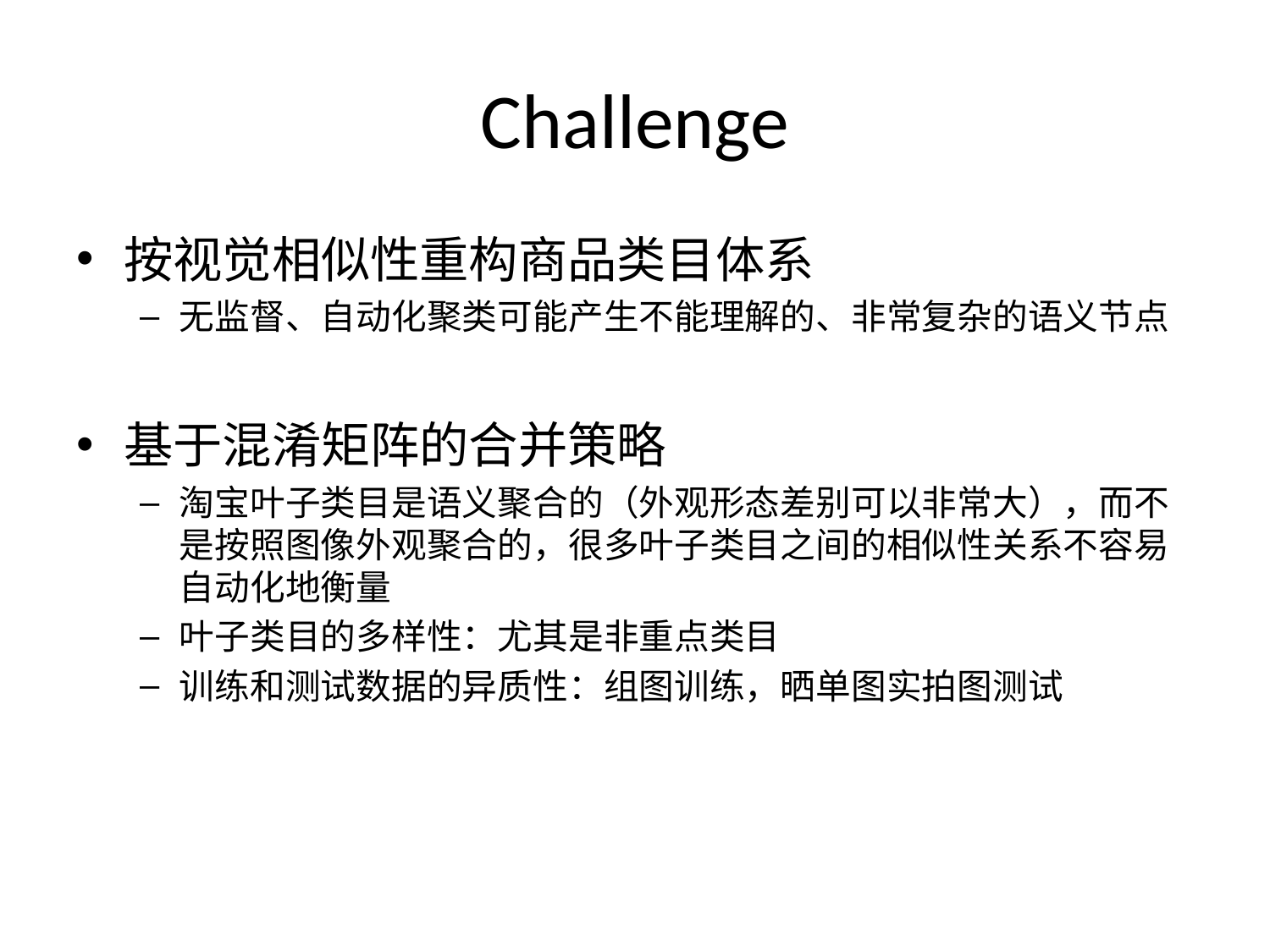

# Challenge
按视觉相似性重构商品类目体系
无监督、自动化聚类可能产生不能理解的、非常复杂的语义节点

基于混淆矩阵的合并策略
淘宝叶子类目是语义聚合的（外观形态差别可以非常大），而不是按照图像外观聚合的，很多叶子类目之间的相似性关系不容易自动化地衡量
叶子类目的多样性：尤其是非重点类目
训练和测试数据的异质性：组图训练，晒单图实拍图测试